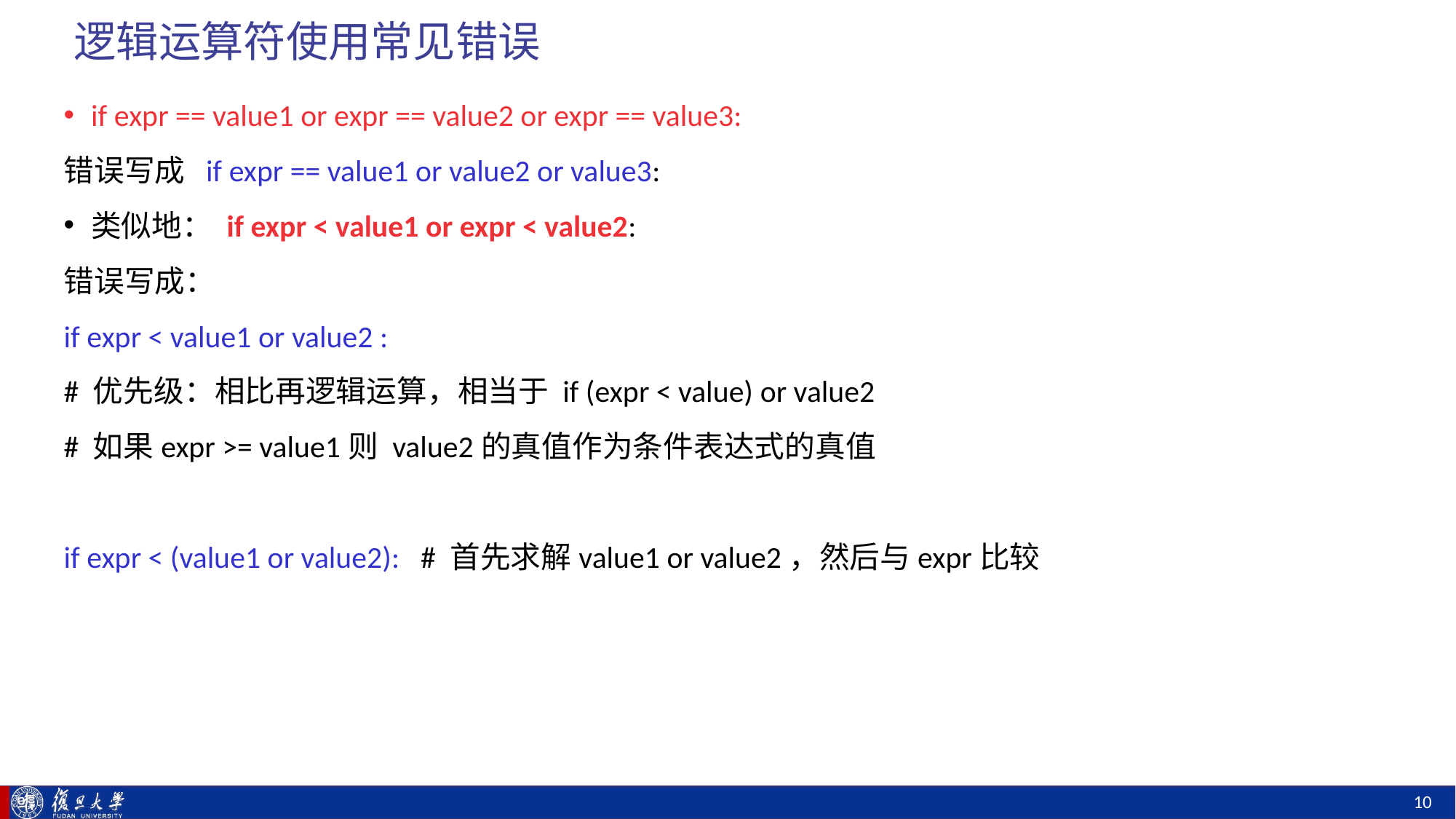

# 逻辑运算符使用常见错误
if expr == value1 or expr == value2 or expr == value3:
错误写成  if expr == value1 or value2 or value3:
类似地： if expr < value1 or expr < value2:
错误写成：
if expr < value1 or value2 :
# 优先级：相比再逻辑运算，相当于 if (expr < value) or value2
# 如果expr >= value1则 value2的真值作为条件表达式的真值

if expr < (value1 or value2):   # 首先求解value1 or value2，然后与expr比较